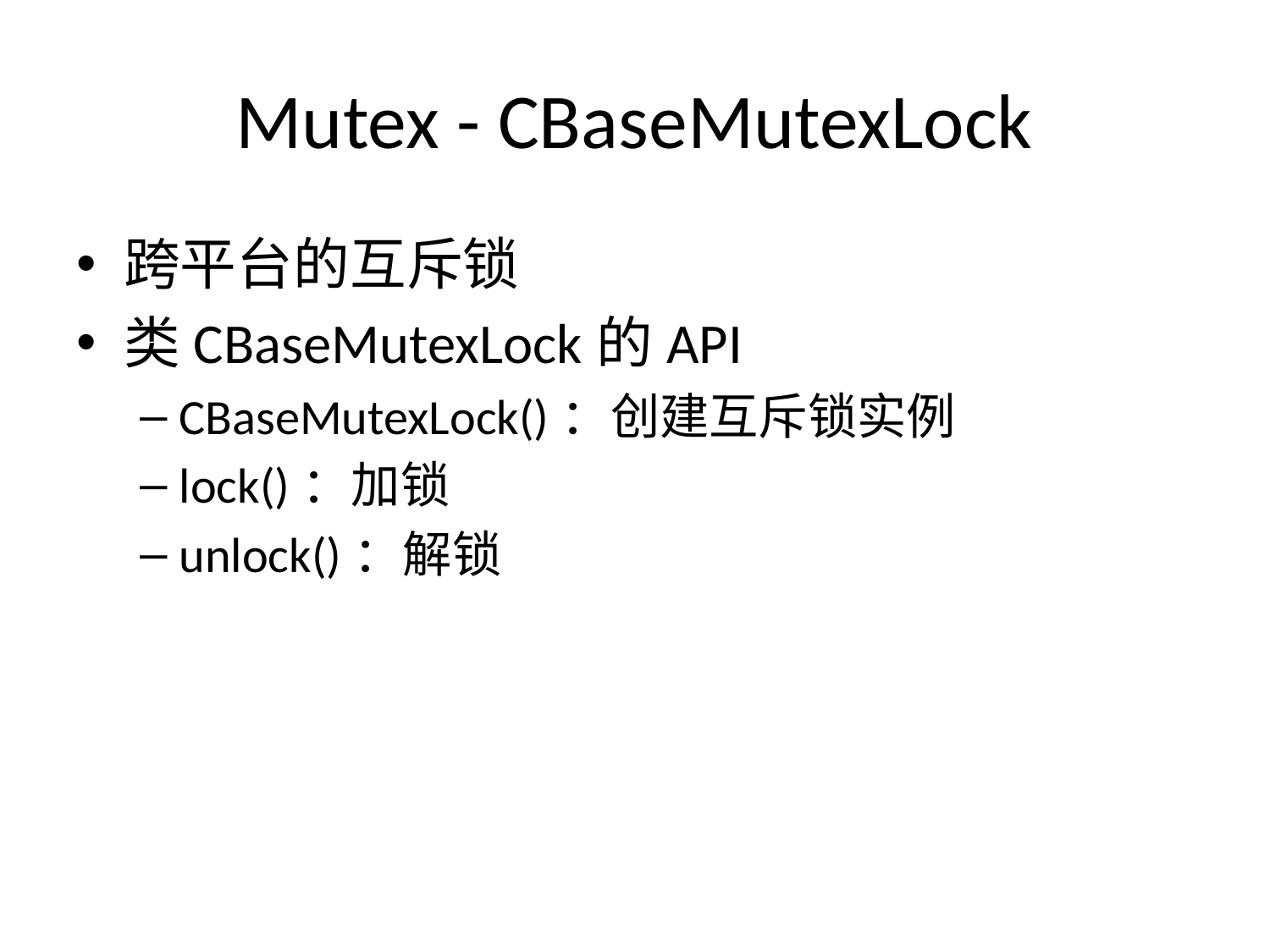

# Mutex - CBaseMutexLock
跨平台的互斥锁
类CBaseMutexLock的API
CBaseMutexLock()：创建互斥锁实例
lock()：加锁
unlock()：解锁